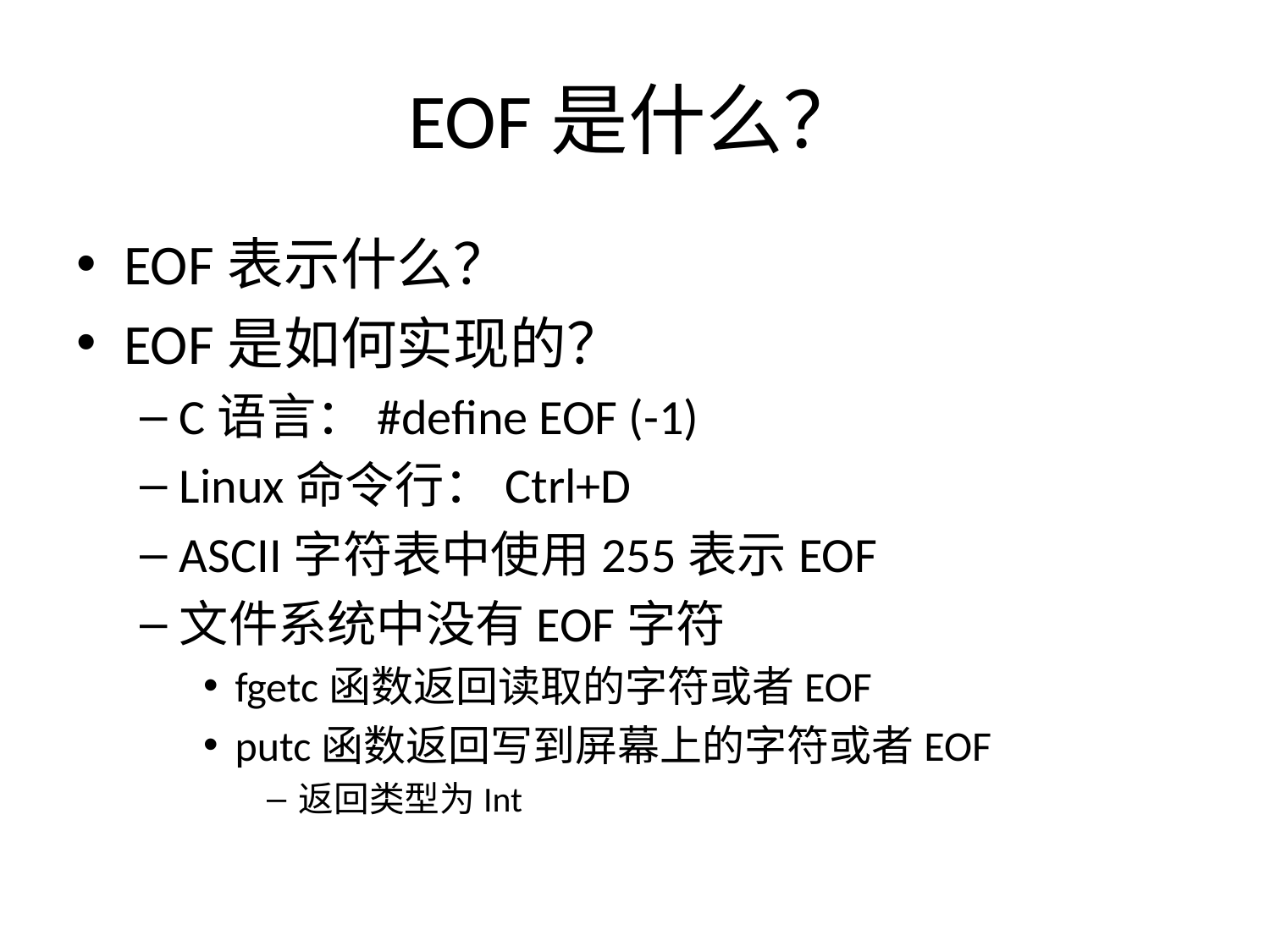

# EOF是什么？
EOF表示什么？
EOF是如何实现的？
C语言：#define EOF (-1)
Linux命令行：Ctrl+D
ASCII字符表中使用255表示EOF
文件系统中没有EOF字符
fgetc函数返回读取的字符或者EOF
putc函数返回写到屏幕上的字符或者EOF
返回类型为Int